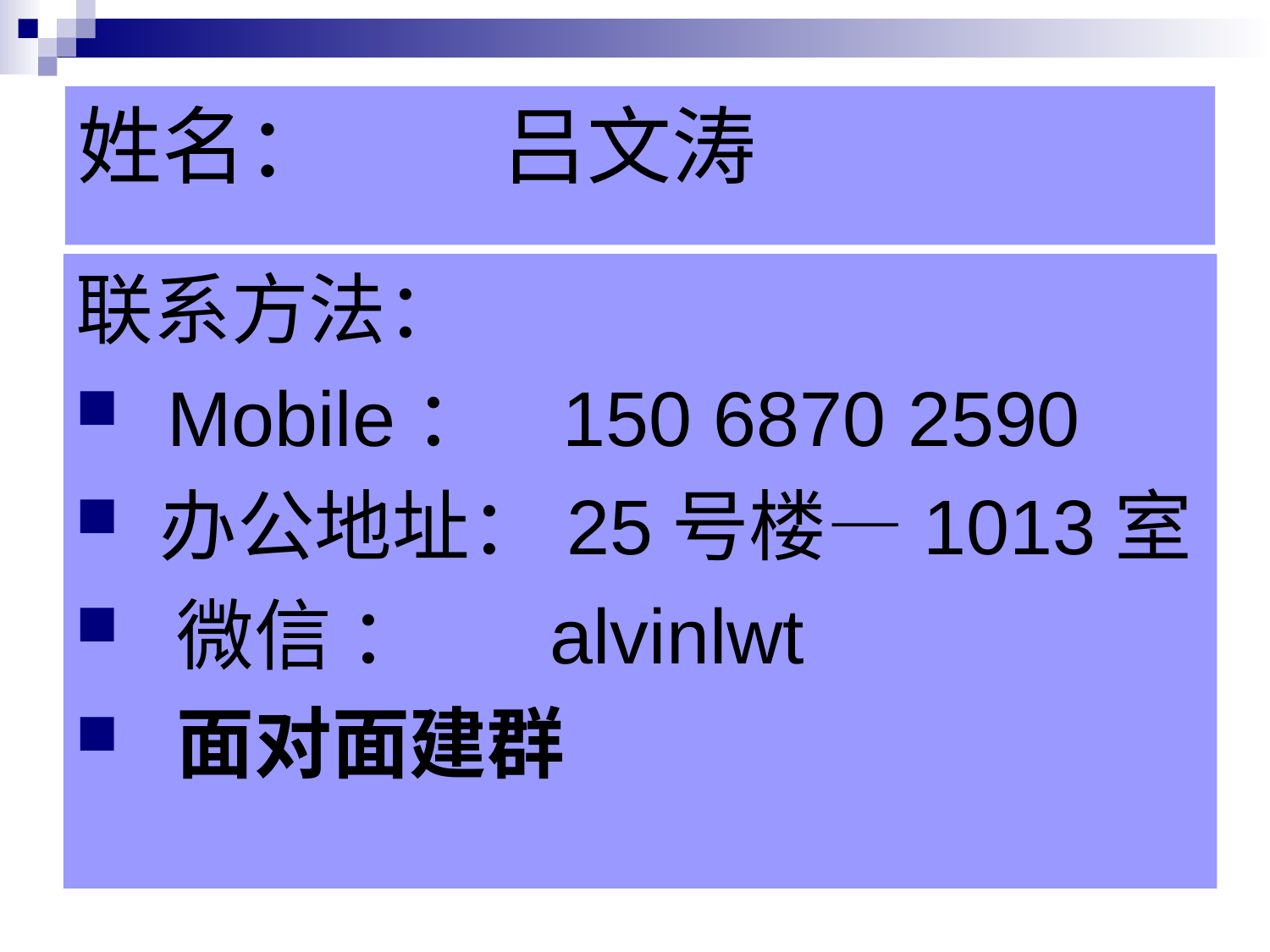

姓名：         吕文涛
联系方法：
  Mobile：   150 6870 2590
 办公地址：25号楼—1013室
  微信 ：      alvinlwt
  面对面建群